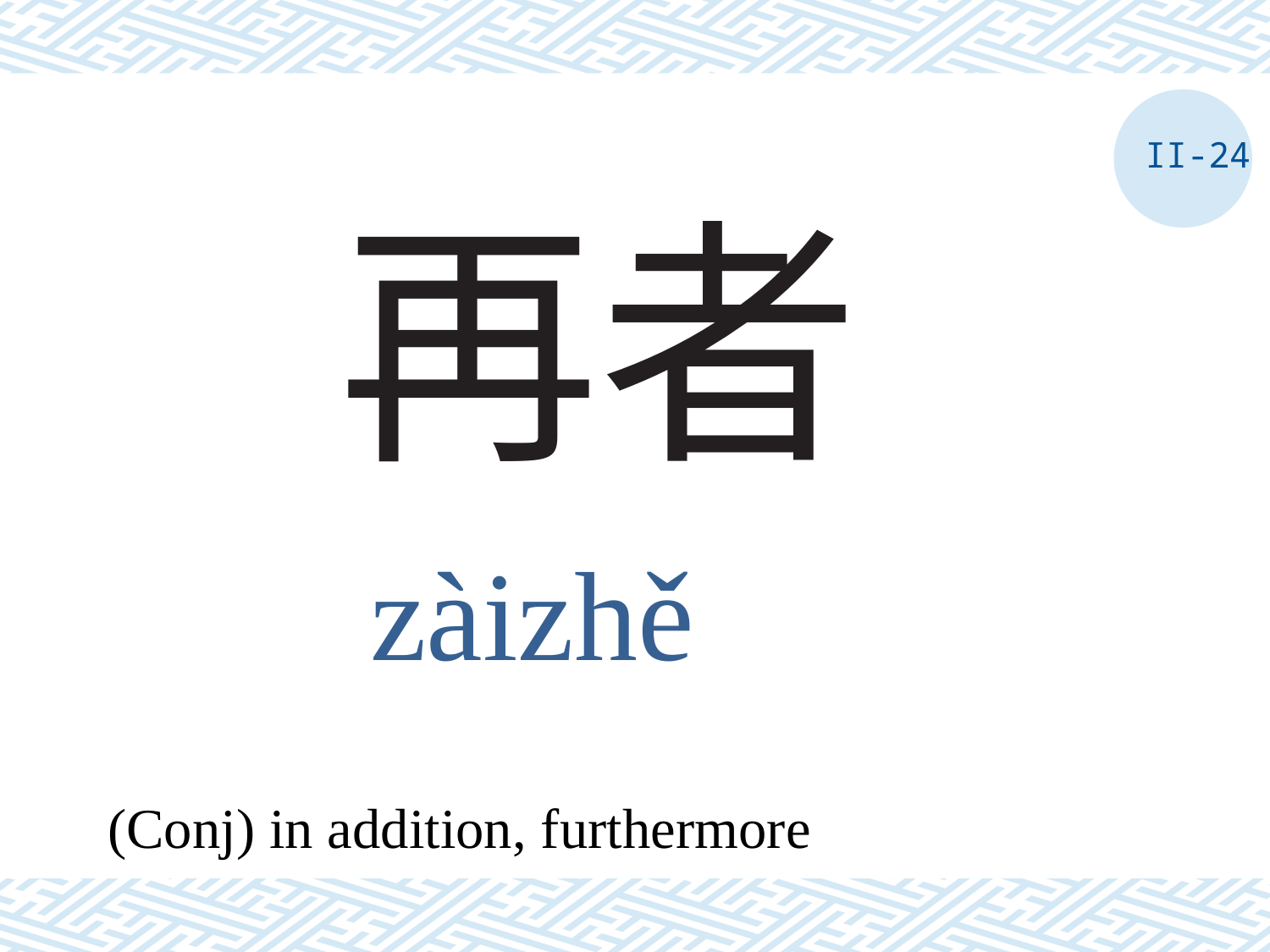

II-24

# 再者
zàizhě
(Conj) in addition, furthermore